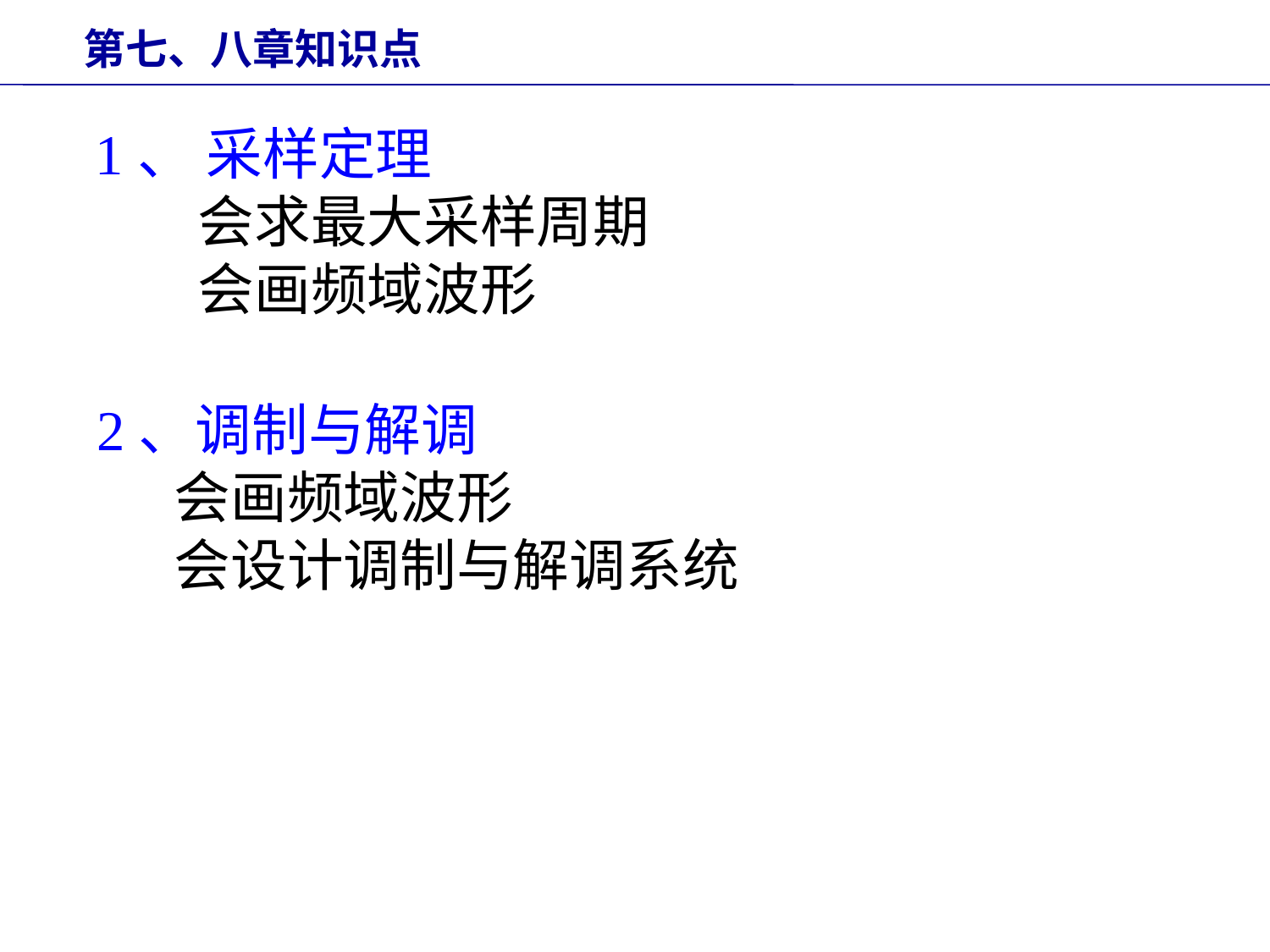

第七、八章知识点

1、 采样定理
       会求最大采样周期
       会画频域波形
2、调制与解调
     会画频域波形
     会设计调制与解调系统